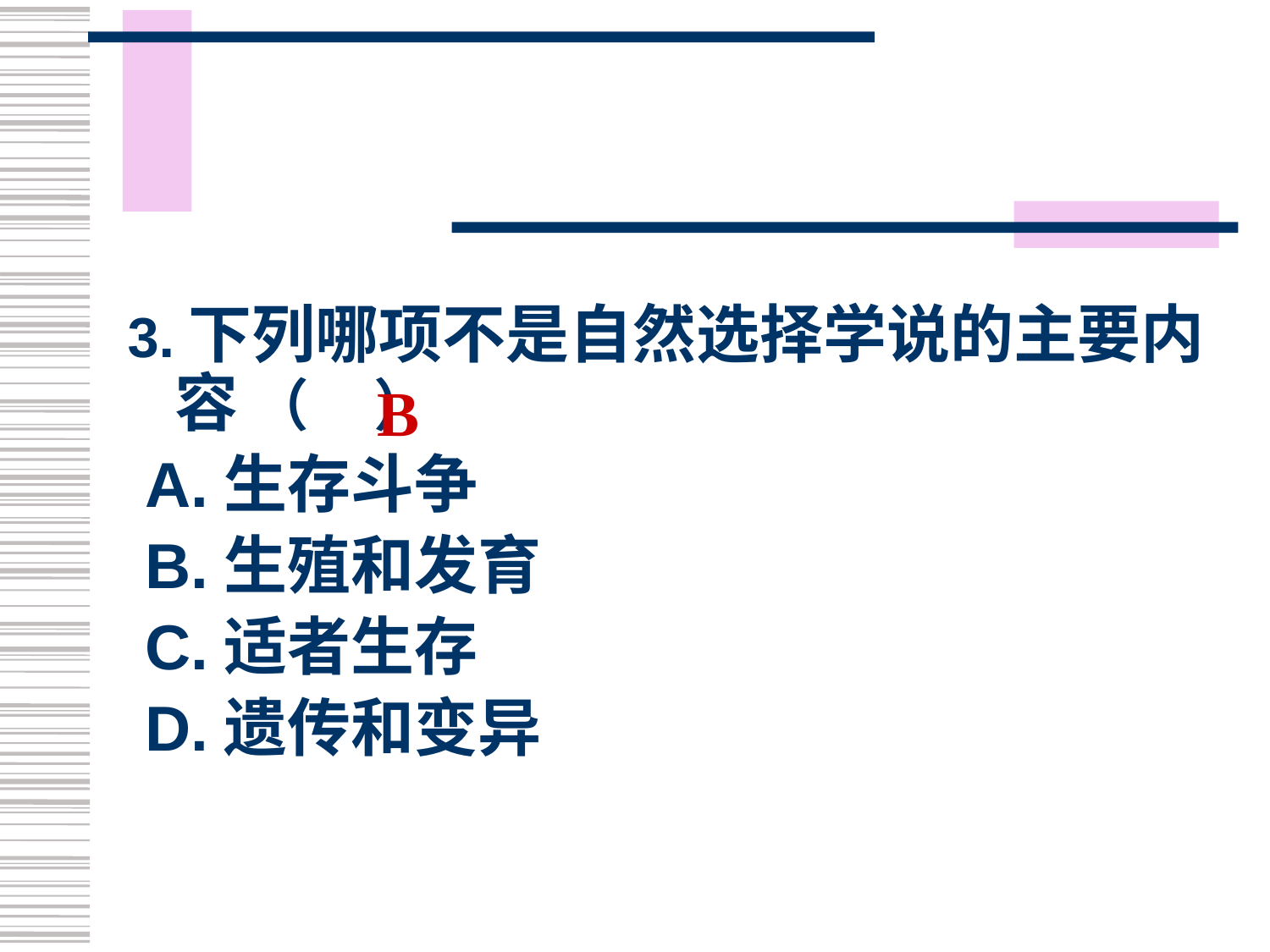

#
3.下列哪项不是自然选择学说的主要内容 （     ）
 A.生存斗争
 B.生殖和发育
 C.适者生存
 D.遗传和变异
B